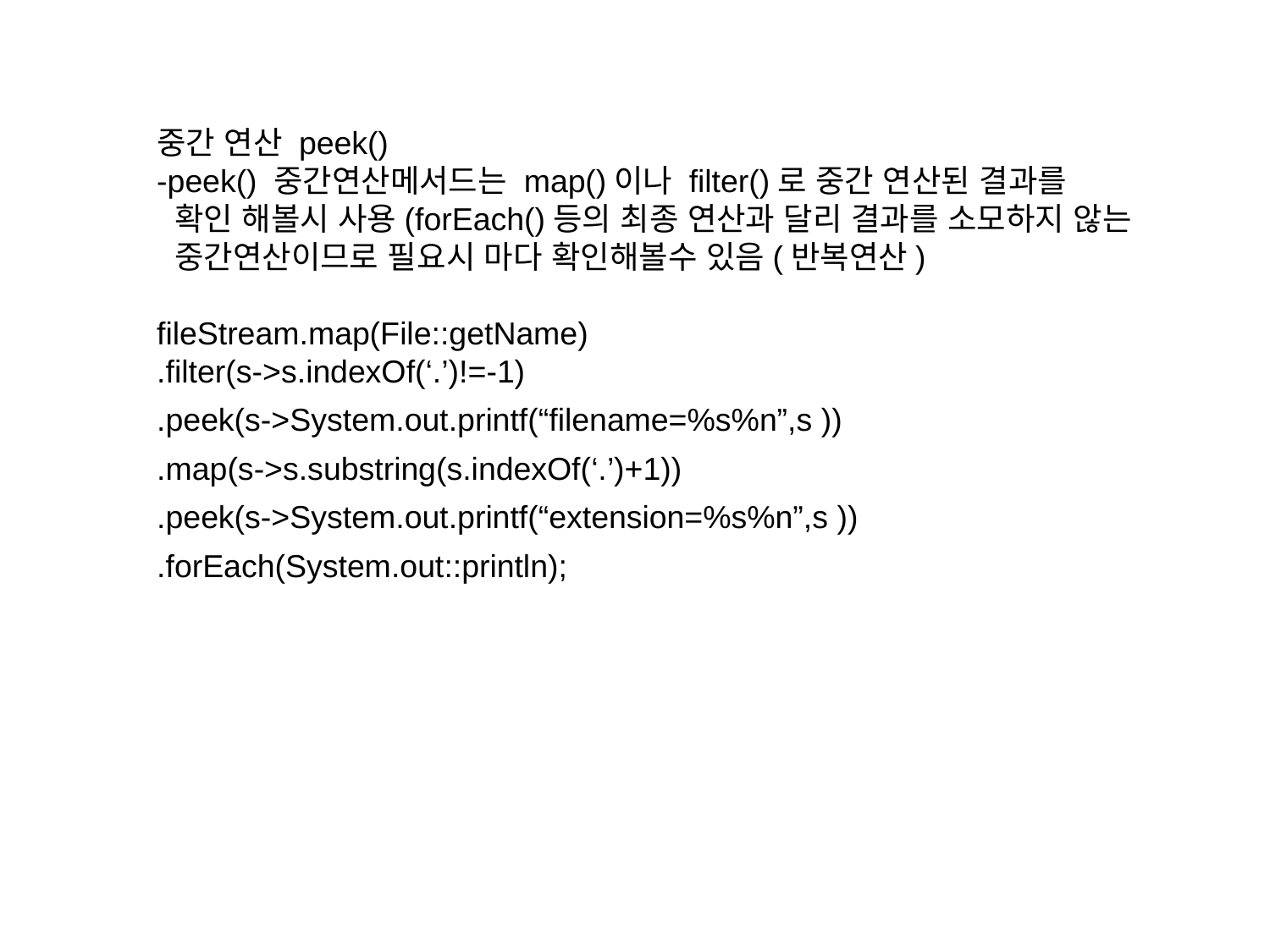

중간 연산 peek()
-peek() 중간연산메서드는 map()이나 filter()로 중간 연산된 결과를
  확인 해볼시 사용(forEach()등의 최종 연산과 달리 결과를 소모하지 않는
  중간연산이므로 필요시 마다 확인해볼수 있음(반복연산)
fileStream.map(File::getName)
.filter(s->s.indexOf(‘.’)!=-1)
.peek(s->System.out.printf(“filename=%s%n”,s ))
.map(s->s.substring(s.indexOf(‘.’)+1))
.peek(s->System.out.printf(“extension=%s%n”,s ))
.forEach(System.out::println);